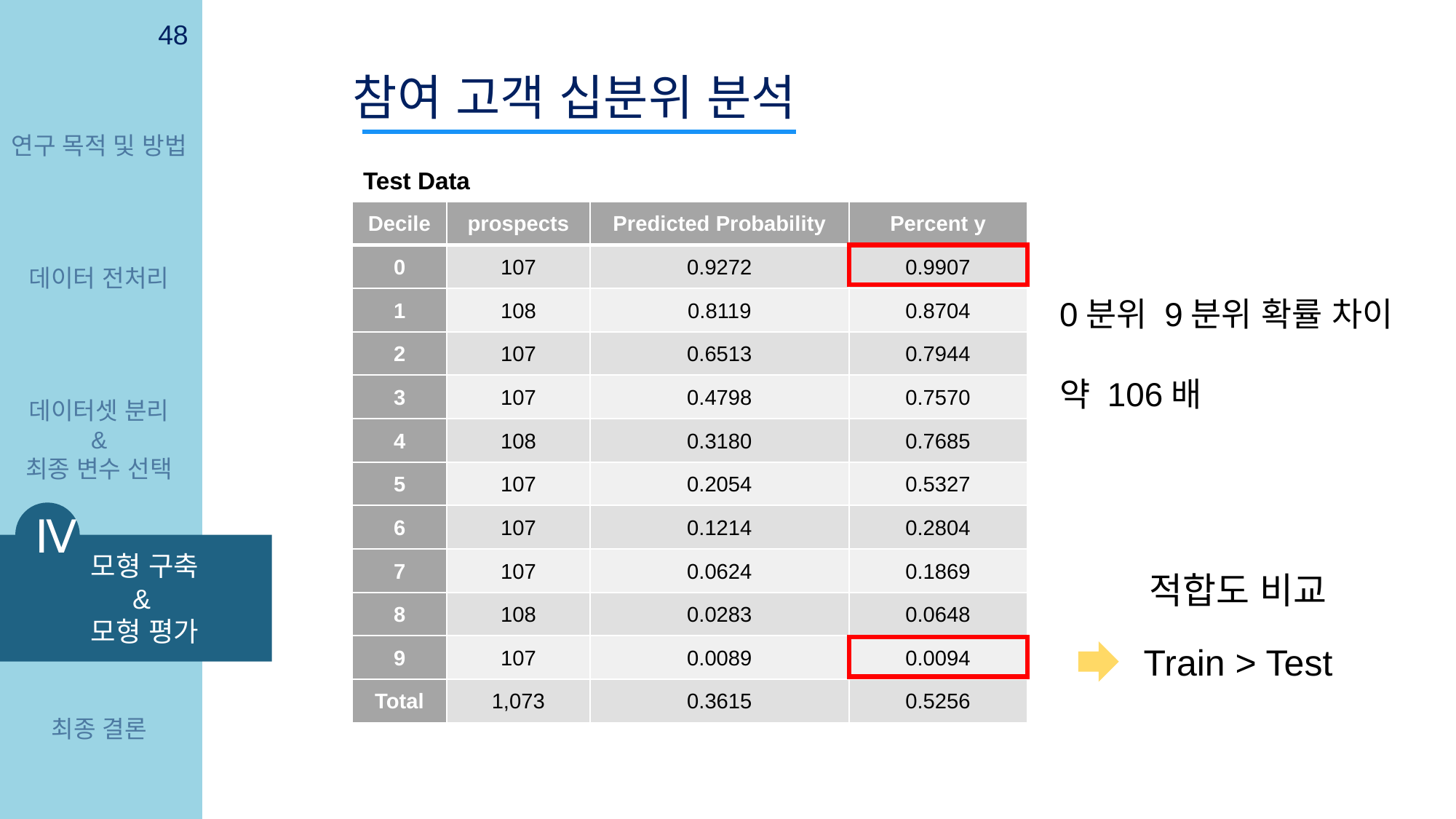

48
참여 고객 십분위 분석
연구 목적 및 방법
Test Data
| Decile | prospects | Predicted Probability | Percent y |
| --- | --- | --- | --- |
| 0 | 107 | 0.9272 | 0.9907 |
| 1 | 108 | 0.8119 | 0.8704 |
| 2 | 107 | 0.6513 | 0.7944 |
| 3 | 107 | 0.4798 | 0.7570 |
| 4 | 108 | 0.3180 | 0.7685 |
| 5 | 107 | 0.2054 | 0.5327 |
| 6 | 107 | 0.1214 | 0.2804 |
| 7 | 107 | 0.0624 | 0.1869 |
| 8 | 108 | 0.0283 | 0.0648 |
| 9 | 107 | 0.0089 | 0.0094 |
| Total | 1,073 | 0.3615 | 0.5256 |

데이터 전처리
0분위 9분위 확률 차이

약 106배
데이터셋 분리
&
최종 변수 선택
Ⅳ
  모형 구축
  &
  모형 평가
적합도 비교
Train > Test

최종 결론